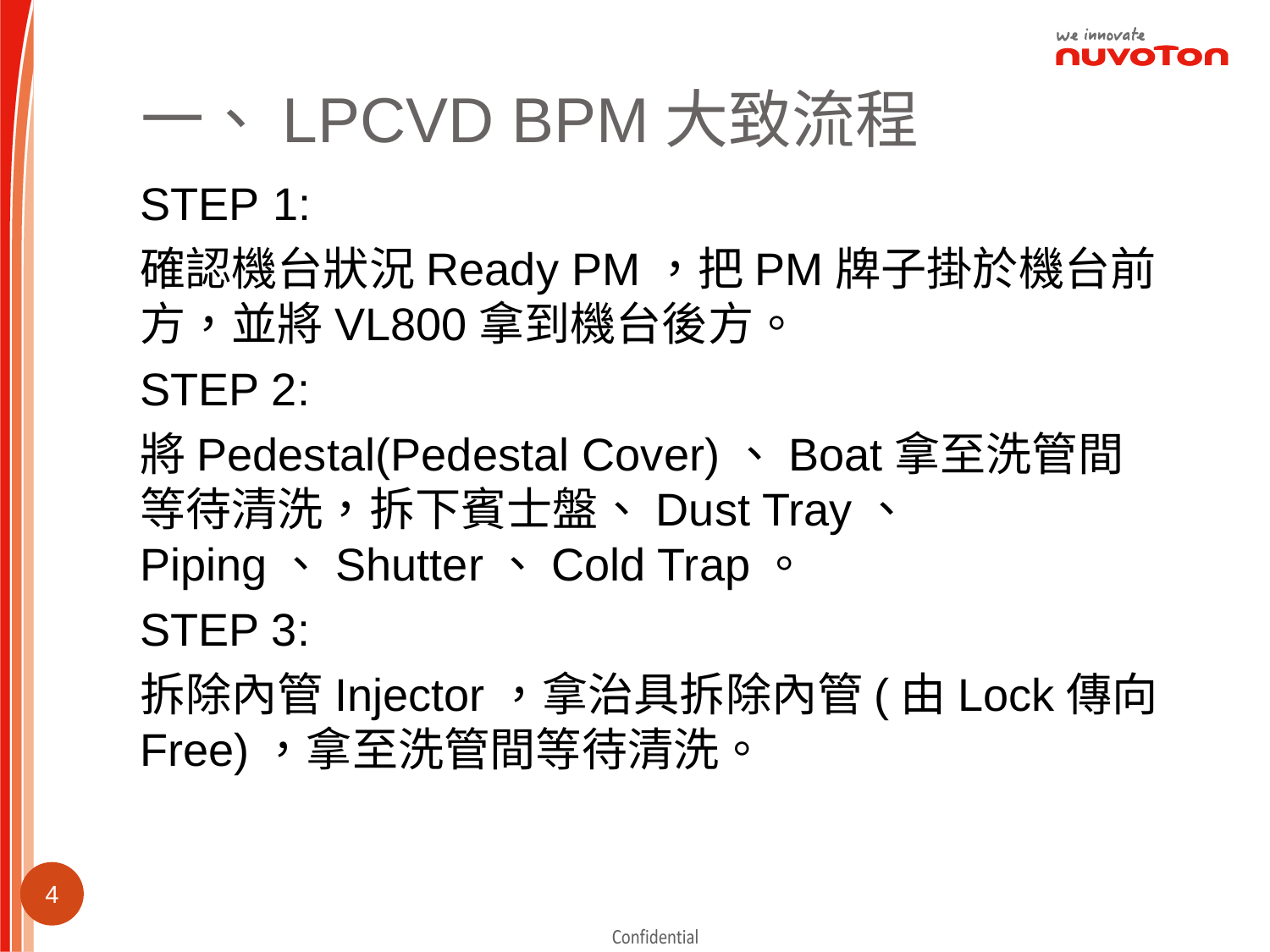

# 一、LPCVD BPM大致流程
STEP 1:
確認機台狀況Ready PM，把PM牌子掛於機台前方，並將VL800拿到機台後方。
STEP 2:
將Pedestal(Pedestal Cover)、Boat拿至洗管間等待清洗，拆下賓士盤、Dust Tray、 Piping、Shutter、Cold Trap。
STEP 3:
拆除內管Injector，拿治具拆除內管(由Lock傳向Free)，拿至洗管間等待清洗。

4